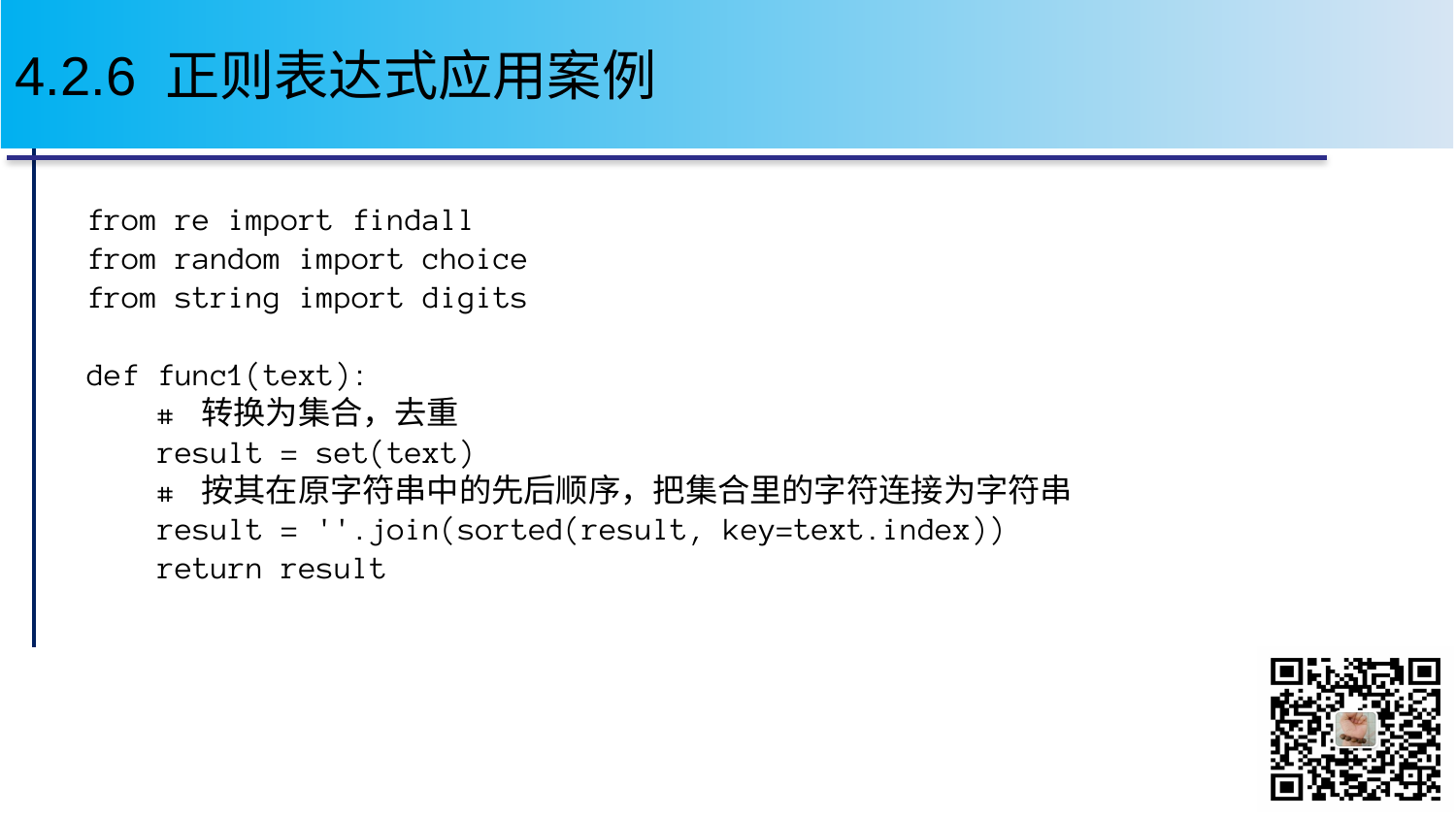

# 4.2.6 正则表达式应用案例
from re import findall
from random import choice
from string import digits

def func1(text):
    # 转换为集合，去重
    result = set(text)
    # 按其在原字符串中的先后顺序，把集合里的字符连接为字符串
    result = ''.join(sorted(result, key=text.index))
    return result